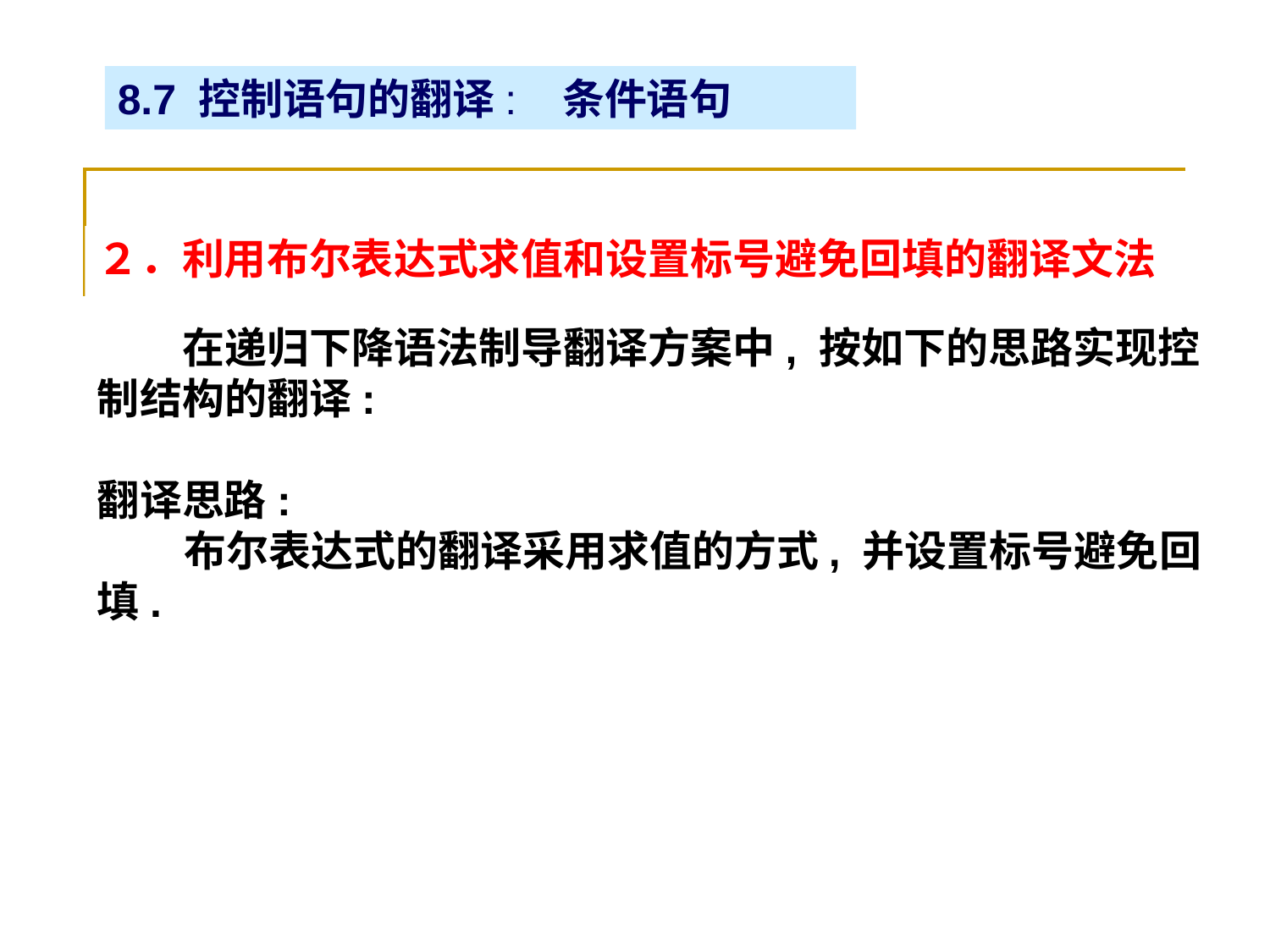

8.7 控制语句的翻译:   条件语句
２．利用布尔表达式求值和设置标号避免回填的翻译文法

　　   在递归下降语法制导翻译方案中, 按如下的思路实现控制结构的翻译:

翻译思路:
        布尔表达式的翻译采用求值的方式, 并设置标号避免回填.

85